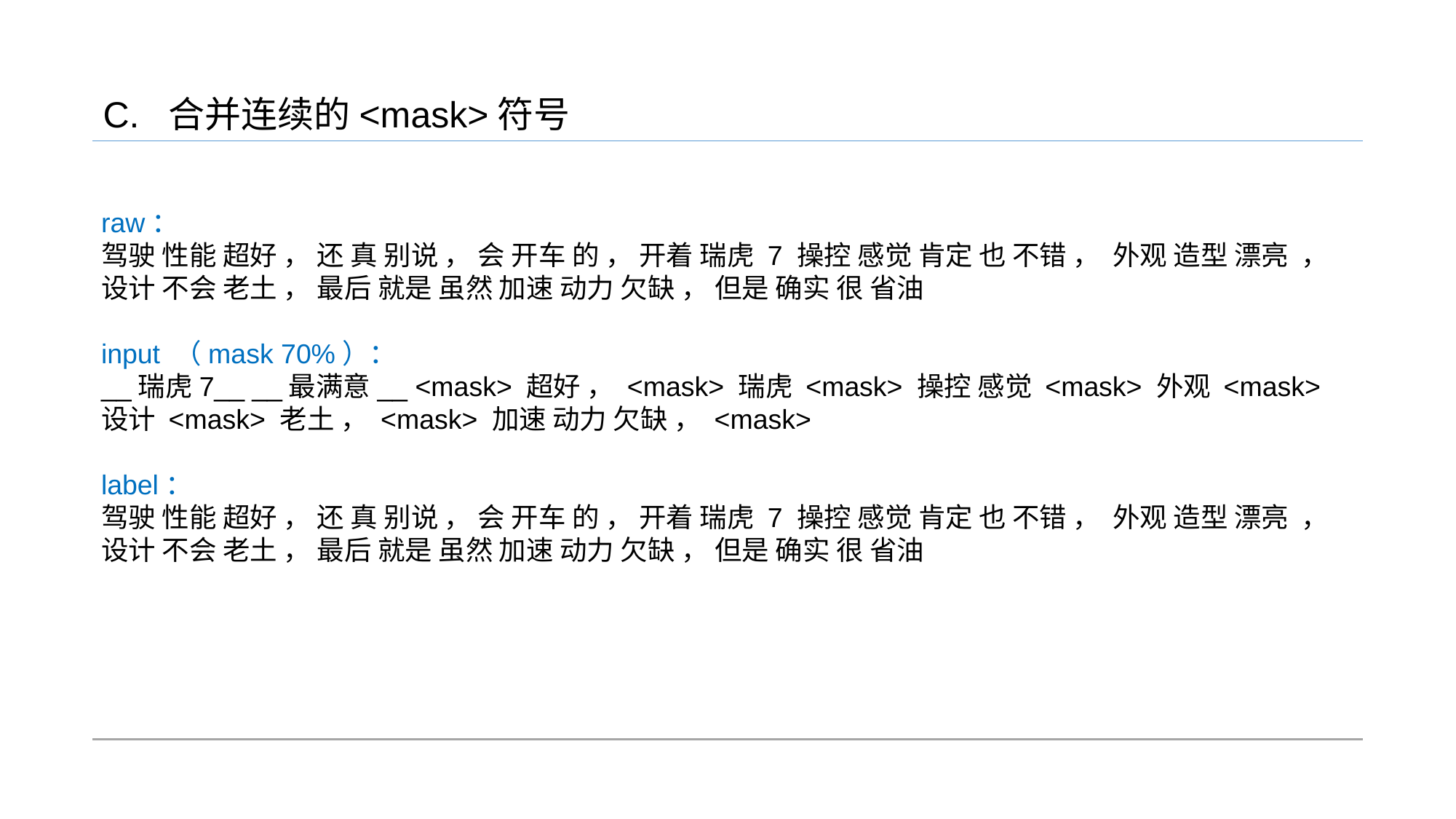

C.  合并连续的<mask>符号
raw：
驾驶 性能 超好 ， 还 真 别说 ， 会 开车 的 ， 开着 瑞虎 7 操控 感觉 肯定 也 不错 ，  外观 造型 漂亮  ， 设计 不会 老土 ， 最后 就是 虽然 加速 动力 欠缺 ， 但是 确实 很 省油

input （mask 70%）：
__瑞虎7__ __最满意__ <mask> 超好 ， <mask> 瑞虎 <mask> 操控 感觉 <mask> 外观 <mask> 设计 <mask> 老土 ， <mask> 加速 动力 欠缺 ， <mask>

label：
驾驶 性能 超好 ， 还 真 别说 ， 会 开车 的 ， 开着 瑞虎 7 操控 感觉 肯定 也 不错 ，  外观 造型 漂亮  ， 设计 不会 老土 ， 最后 就是 虽然 加速 动力 欠缺 ， 但是 确实 很 省油